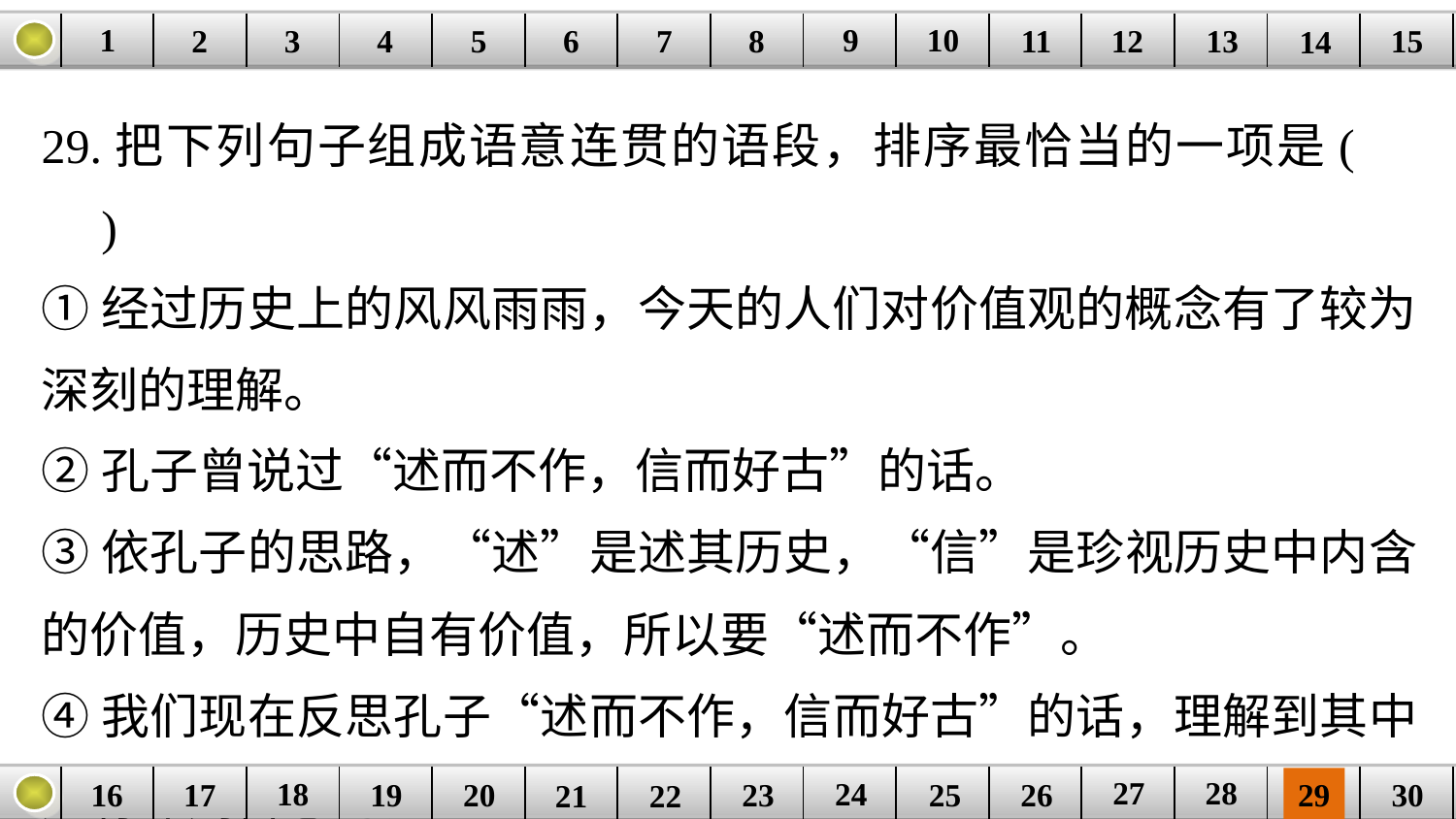

9
10
1
3
4
5
6
8
11
2
12
15
|  |  |  |  |  |  |  |  |  |  |  |  |  |  |  |
| --- | --- | --- | --- | --- | --- | --- | --- | --- | --- | --- | --- | --- | --- | --- |
7
13
14

29.把下列句子组成语意连贯的语段，排序最恰当的一项是(　　)
①经过历史上的风风雨雨，今天的人们对价值观的概念有了较为深刻的理解。
②孔子曾说过“述而不作，信而好古”的话。
③依孔子的思路，“述”是述其历史，“信”是珍视历史中内含的价值，历史中自有价值，所以要“述而不作”。
④我们现在反思孔子“述而不作，信而好古”的话，理解到其中是有深刻含意的。

27
28
18
24
16
25
26
30
|  |  |  |  |  |  |  |  |  |  |  |  |  |  |  |
| --- | --- | --- | --- | --- | --- | --- | --- | --- | --- | --- | --- | --- | --- | --- |
23
17
19
20
29
21
22